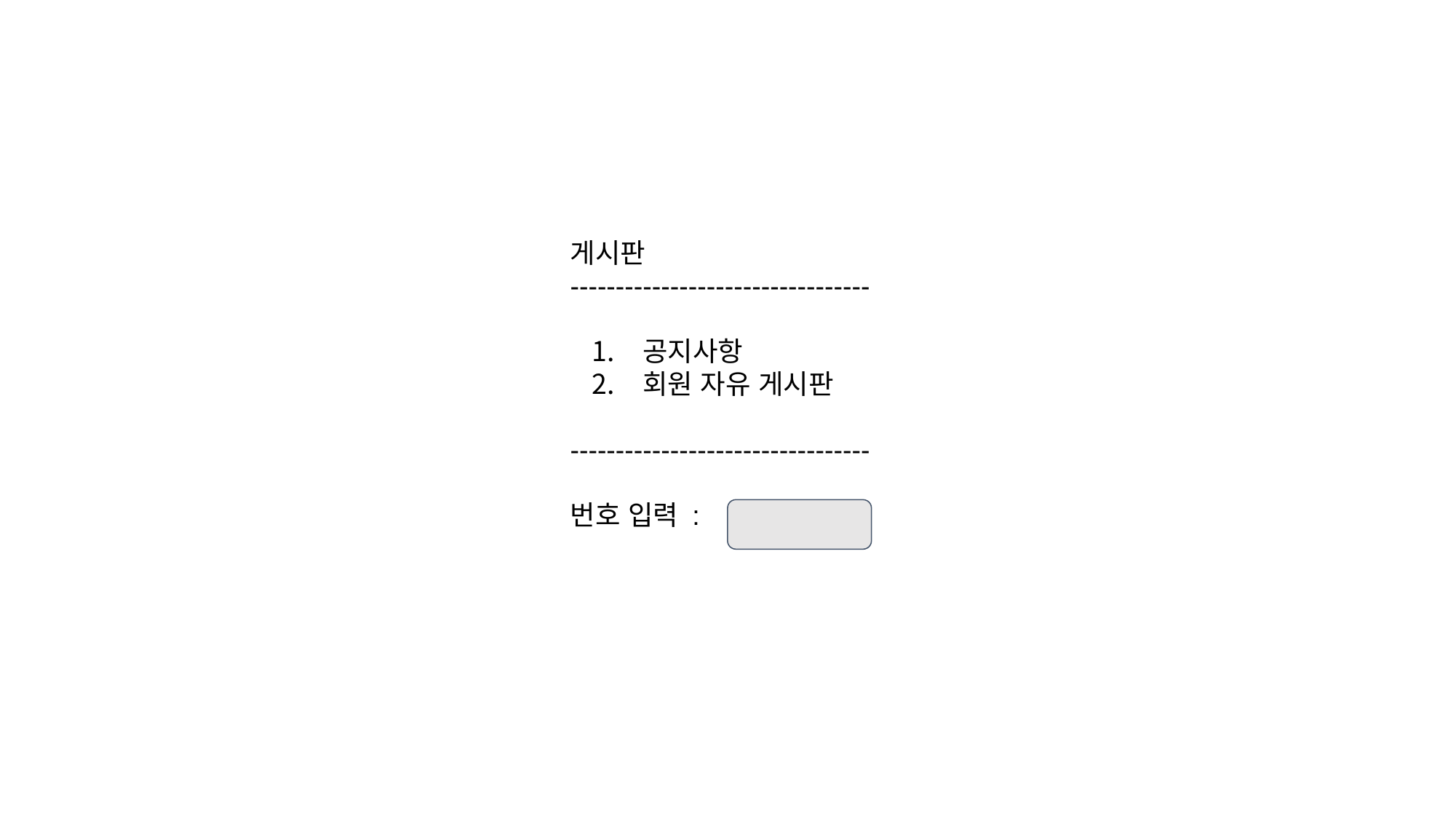

게시판
---------------------------------

공지사항
회원 자유 게시판

---------------------------------

번호 입력 :